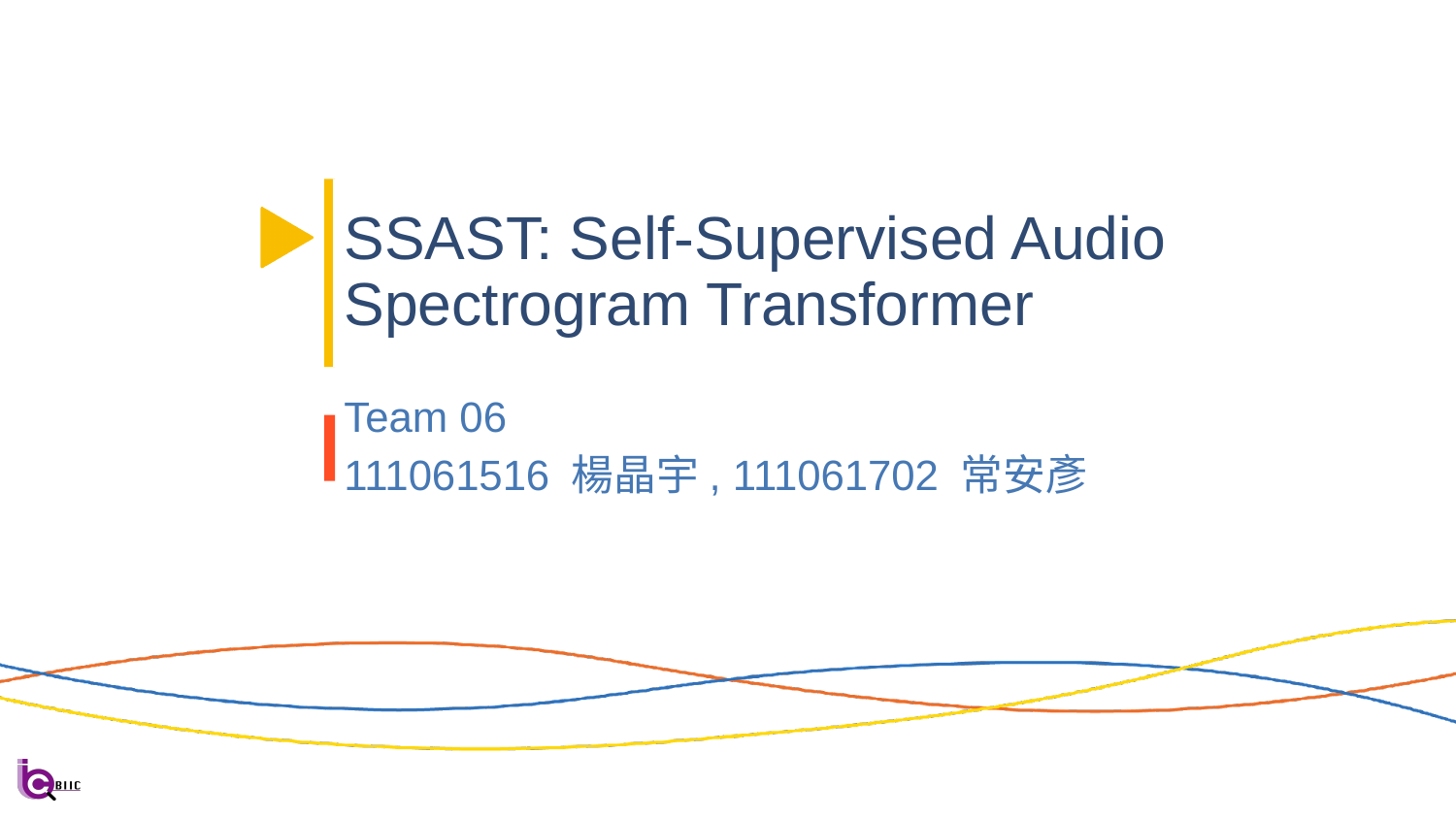

# SSAST: Self-Supervised Audio Spectrogram Transformer
Team 06
111061516 楊晶宇, 111061702 常安彥